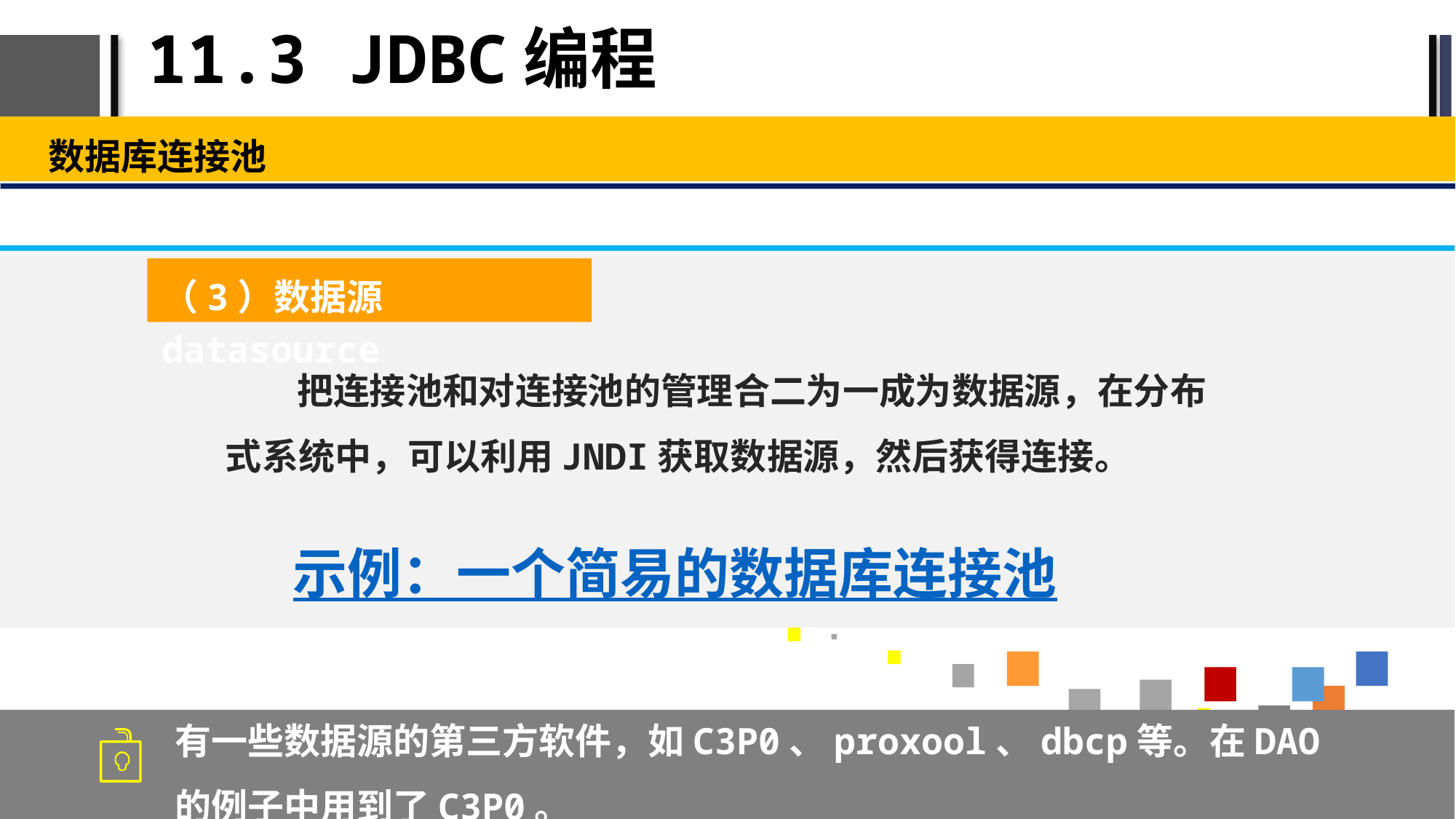

# 11.3 JDBC编程

数据库连接池

（3）数据源datasource

 把连接池和对连接池的管理合二为一成为数据源，在分布式系统中，可以利用JNDI获取数据源，然后获得连接。
示例：一个简易的数据库连接池

有一些数据源的第三方软件，如C3P0、proxool、dbcp等。在DAO的例子中用到了C3P0。